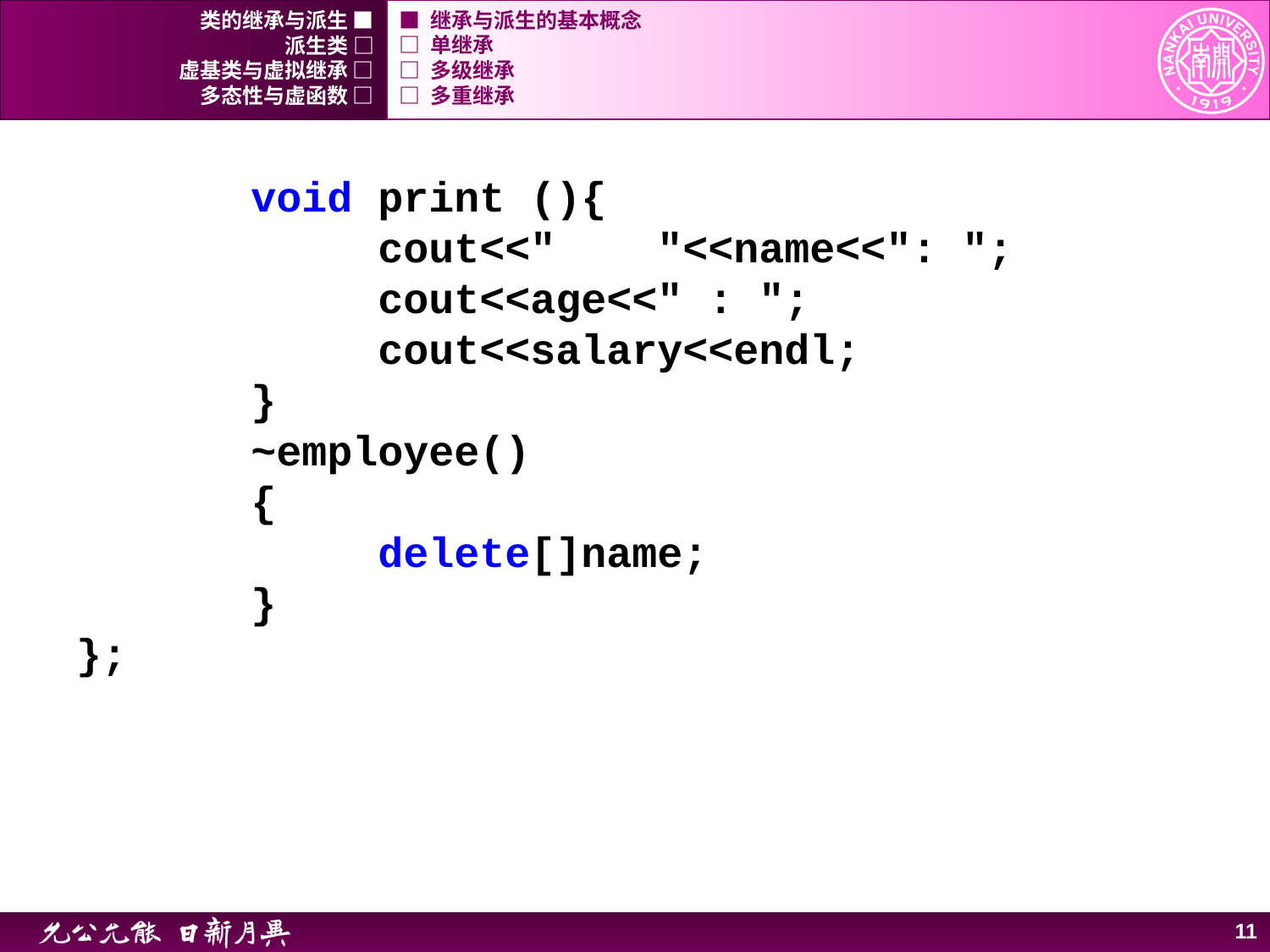

类的继承与派生 ■
■ 继承与派生的基本概念
派生类 □
□ 单继承
虚基类与虚拟继承 □
□ 多级继承
多态性与虚函数 □
□ 多重继承
		void print (){
			cout<<"    "<<name<<": ";
			cout<<age<<" : ";
			cout<<salary<<endl;
	 	}
 	 	~employee()
		{
			delete[]name;
		}
};

11